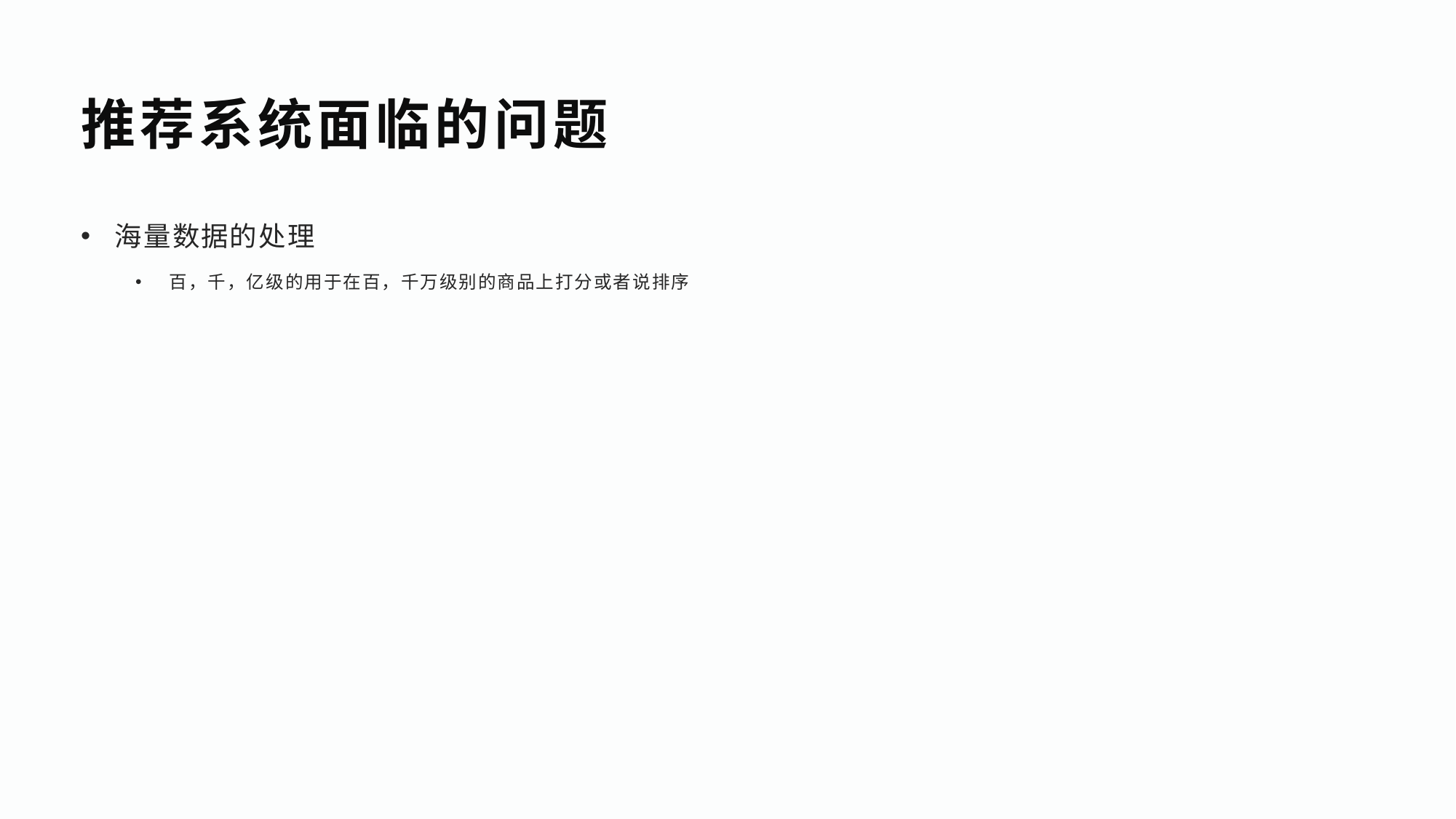

推荐系统面临的问题
海量数据的处理
百，千，亿级的用于在百，千万级别的商品上打分或者说排序